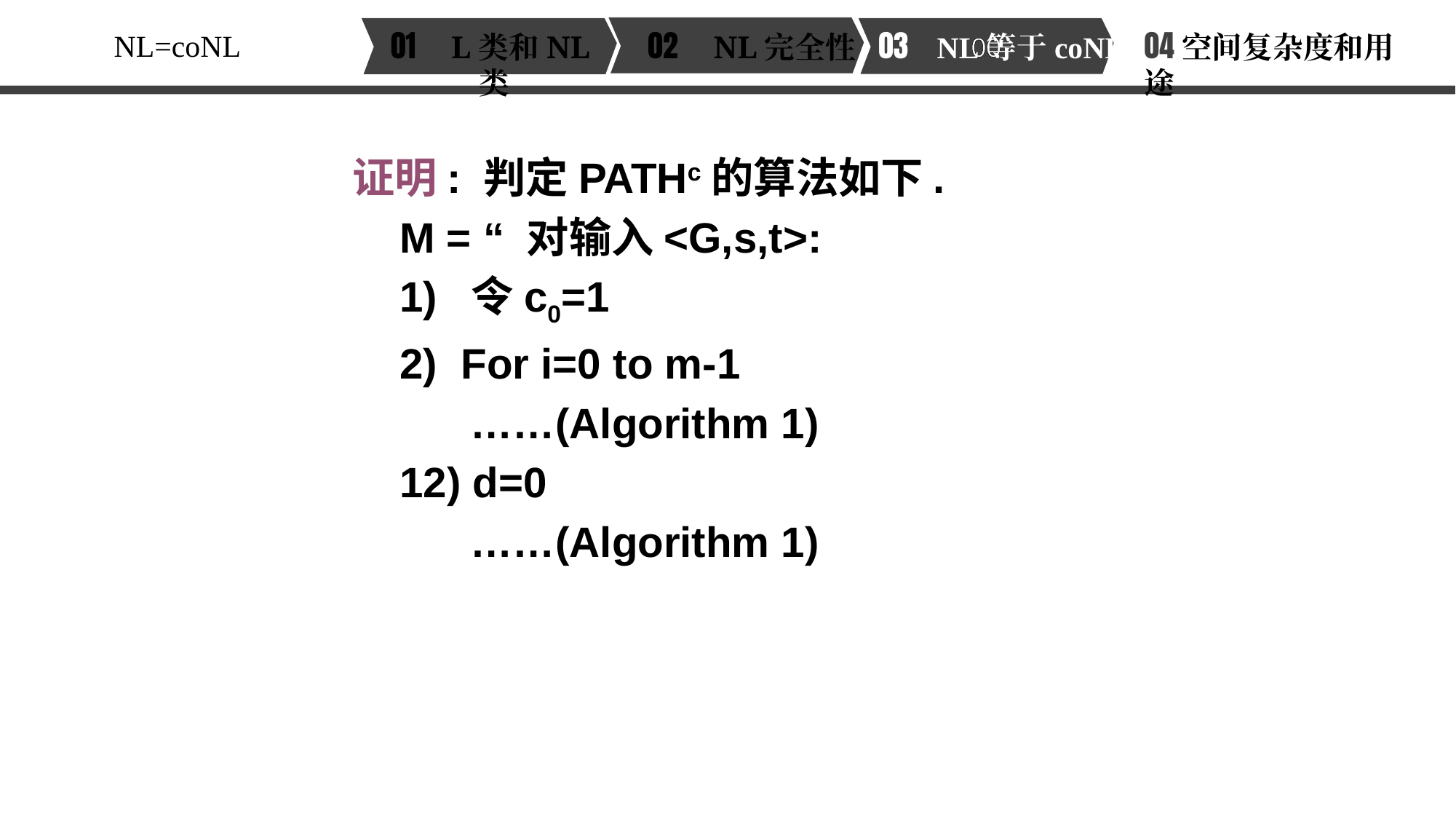

00

NL=coNL
01     L类和NL类
02     NL完全性
03    NL等于coNL
04空间复杂度和用途

证明: 判定PATHc的算法如下.
    M = “ 对输入<G,s,t>:
    1)  令c0=1
    2)  For i=0 to m-1
          ……(Algorithm 1)
    12) d=0
          ……(Algorithm 1)